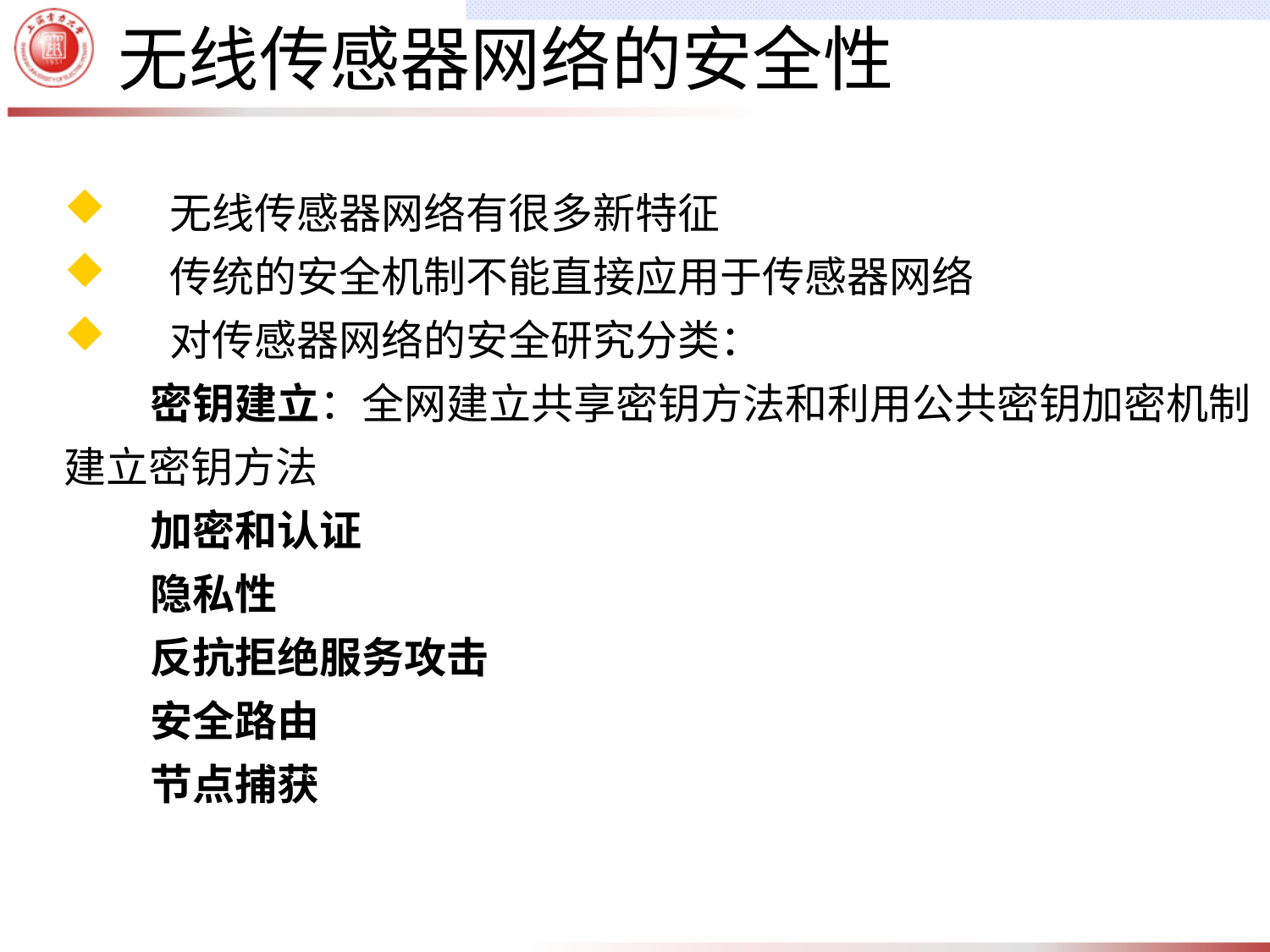

无线传感器网络的安全性
     无线传感器网络有很多新特征
     传统的安全机制不能直接应用于传感器网络
     对传感器网络的安全研究分类：
        密钥建立：全网建立共享密钥方法和利用公共密钥加密机制建立密钥方法
        加密和认证
        隐私性
        反抗拒绝服务攻击
        安全路由
        节点捕获